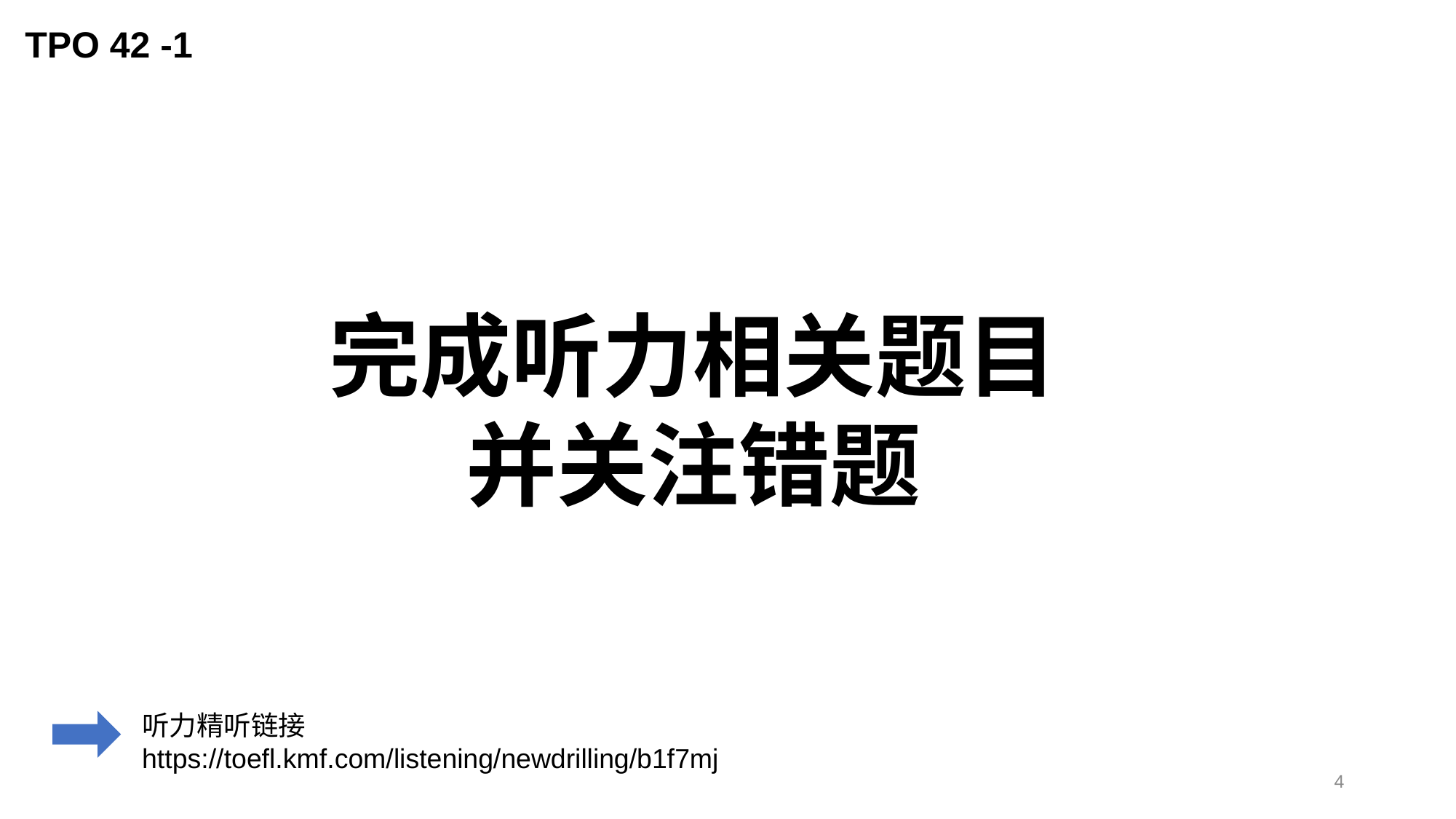

TPO 42 -1

完成听力相关题目并关注错题
听力精听链接
https://toefl.kmf.com/listening/newdrilling/b1f7mj

4